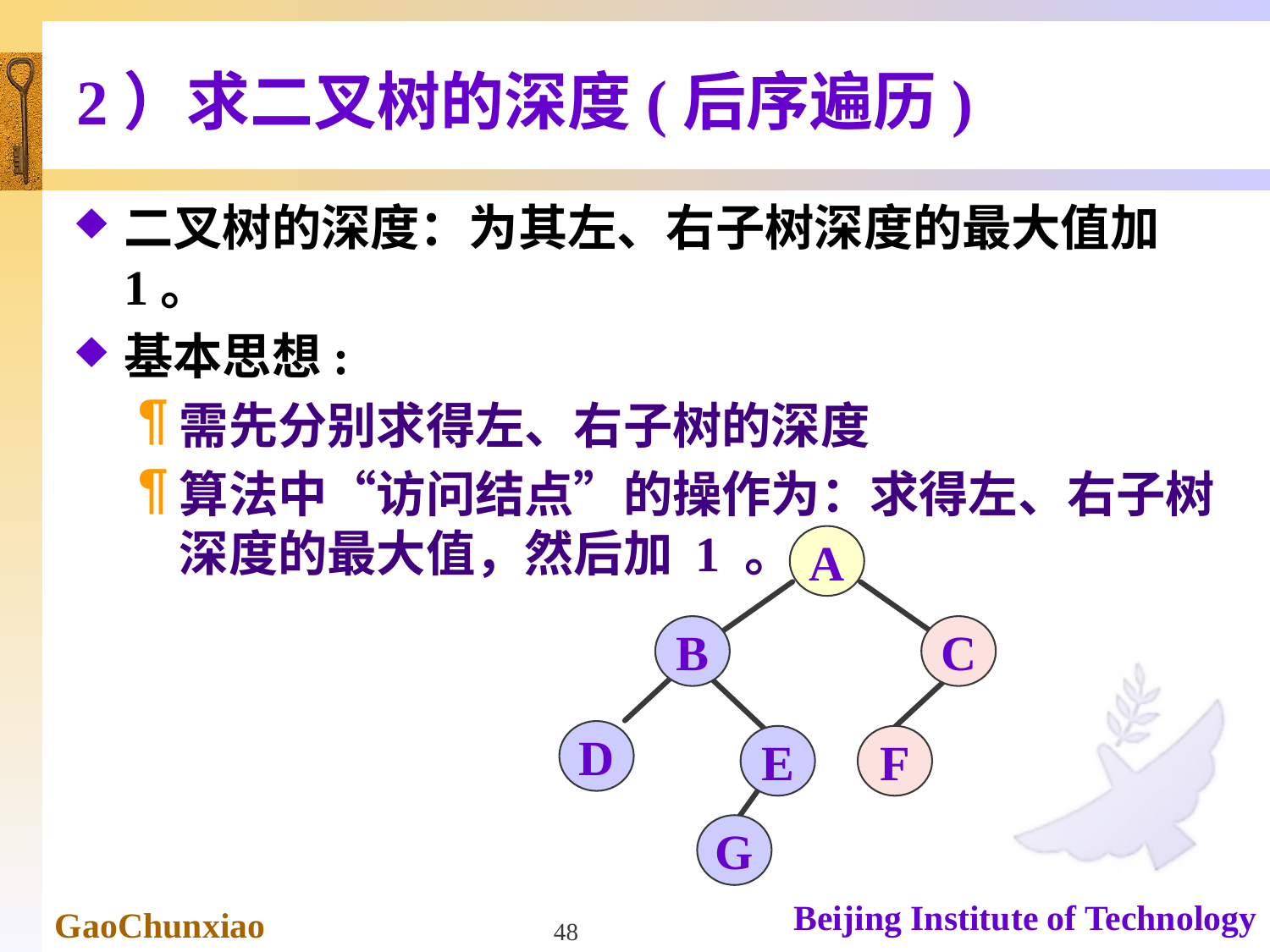

# 2）求二叉树的深度(后序遍历)
二叉树的深度：为其左、右子树深度的最大值加1。
基本思想:
需先分别求得左、右子树的深度
算法中“访问结点”的操作为：求得左、右子树深度的最大值，然后加 1 。
A

B
C

D
E
F

G
48